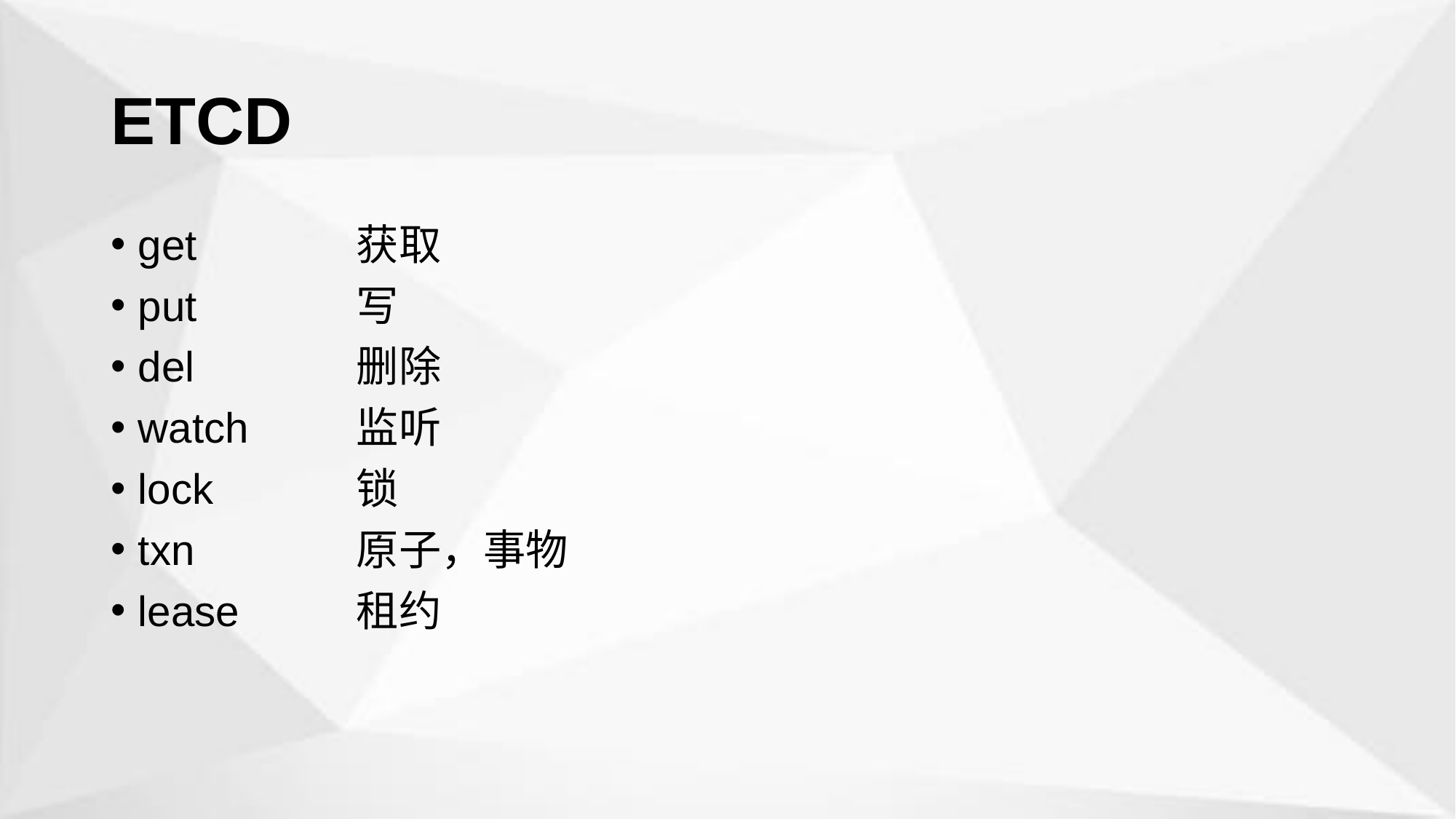

# ETCD
get		获取
put		写
del		删除
watch	监听
lock		锁
txn		原子，事物
lease 	租约